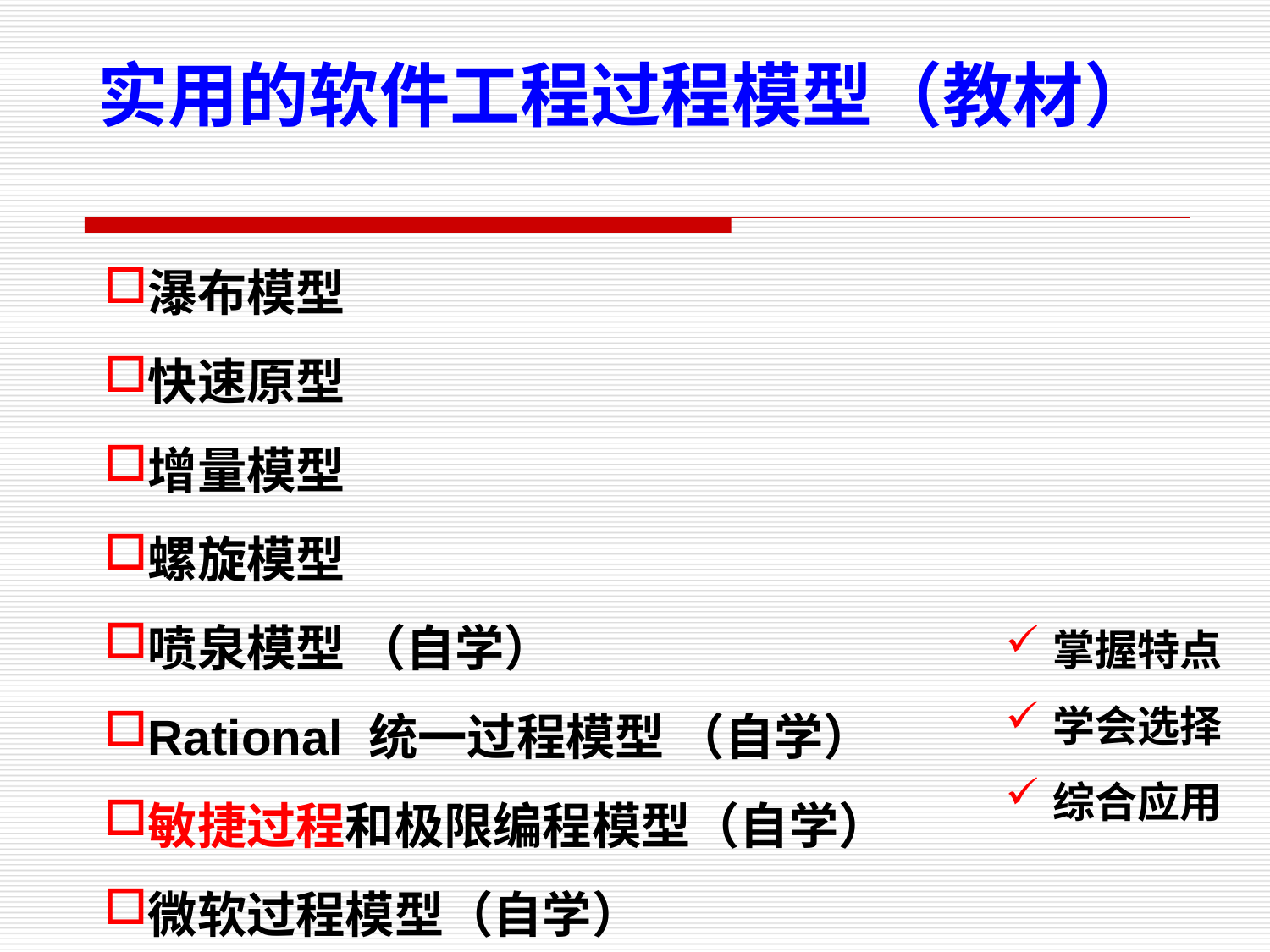

实用的软件工程过程模型（教材）
瀑布模型
快速原型
增量模型
螺旋模型
喷泉模型 （自学）
Rational 统一过程模型 （自学）
敏捷过程和极限编程模型（自学）
微软过程模型（自学）
掌握特点
学会选择
综合应用